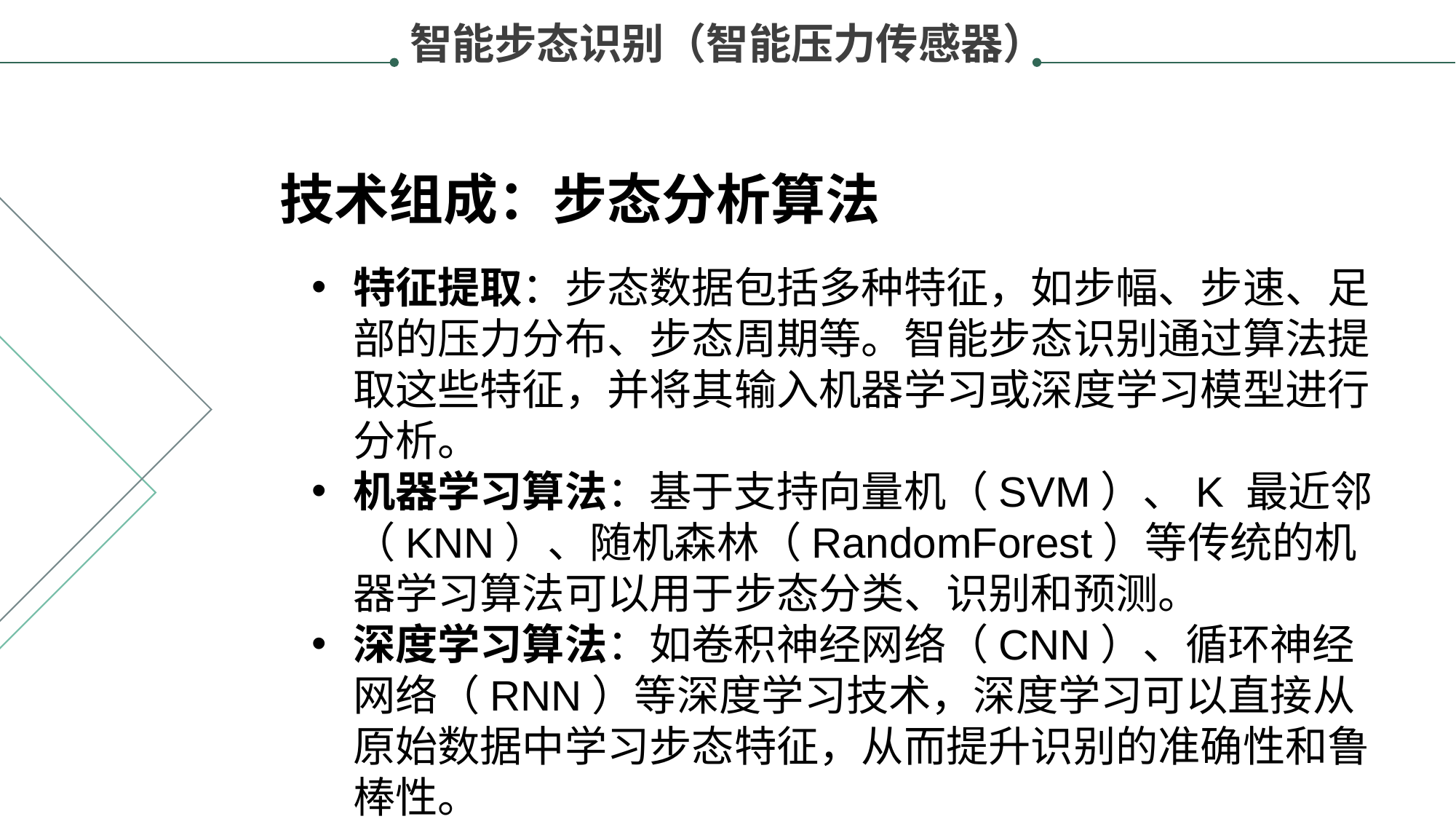

智能步态识别（智能压力传感器）
技术组成：步态分析算法

特征提取：步态数据包括多种特征，如步幅、步速、足部的压力分布、步态周期等。智能步态识别通过算法提取这些特征，并将其输入机器学习或深度学习模型进行分析。
机器学习算法：基于支持向量机（SVM）、K 最近邻（KNN）、随机森林（RandomForest）等传统的机器学习算法可以用于步态分类、识别和预测。
深度学习算法：如卷积神经网络（CNN）、循环神经网络（RNN）等深度学习技术，深度学习可以直接从原始数据中学习步态特征，从而提升识别的准确性和鲁棒性。